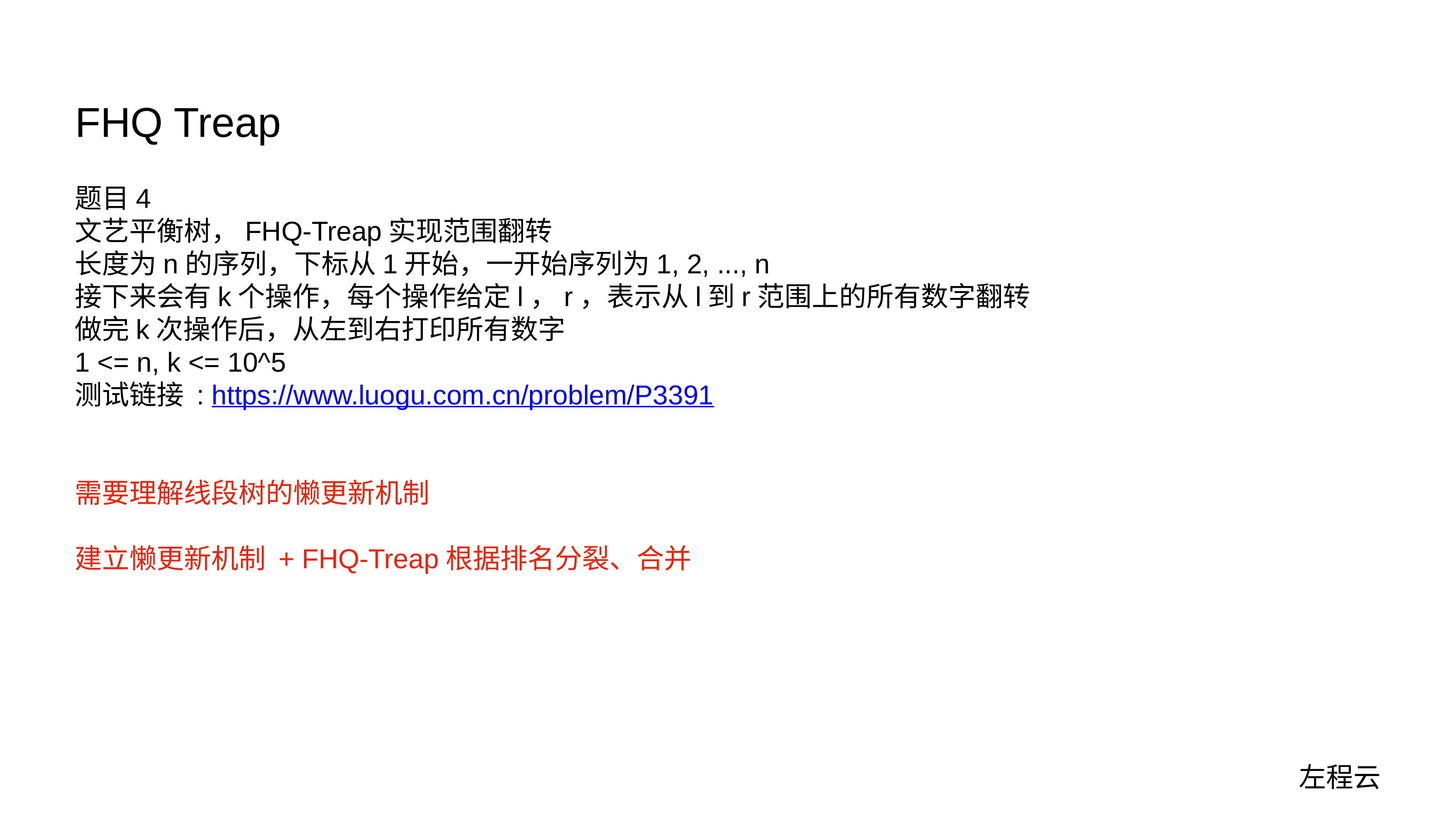

# FHQ Treap
题目4
文艺平衡树，FHQ-Treap实现范围翻转
长度为n的序列，下标从1开始，一开始序列为1, 2, ..., n
接下来会有k个操作，每个操作给定l，r，表示从l到r范围上的所有数字翻转
做完k次操作后，从左到右打印所有数字
1 <= n, k <= 10^5
测试链接 : https://www.luogu.com.cn/problem/P3391

需要理解线段树的懒更新机制

建立懒更新机制 + FHQ-Treap根据排名分裂、合并
左程云